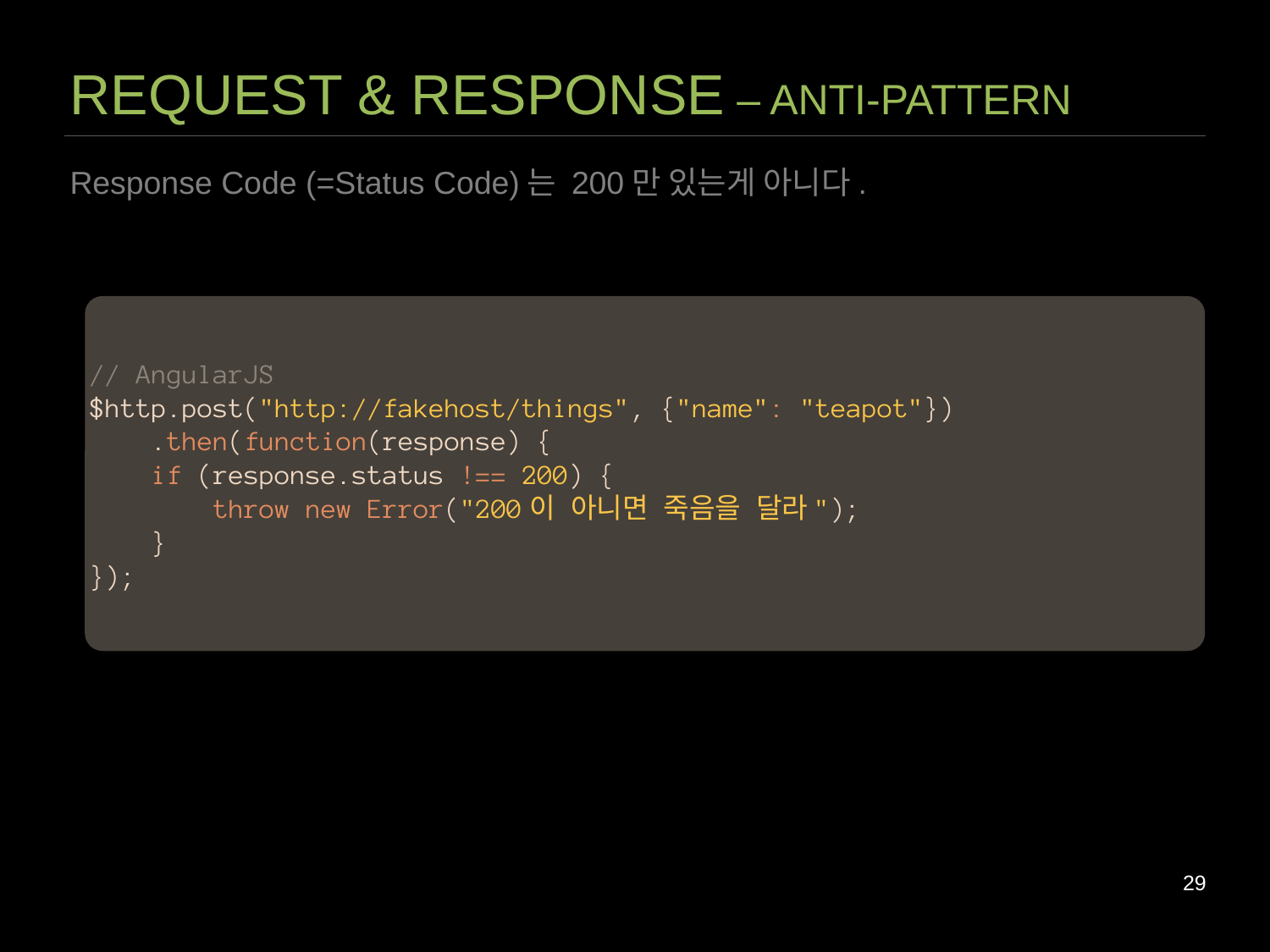

# REQUEST & RESPONSE – ANTI-PATTERN
Response Code (=Status Code)는 200만 있는게 아니다.
// AngularJS
$http.post("http://fakehost/things", {"name": "teapot"})
    .then(function(response) {
    if (response.status !== 200) {
        throw new Error("200이 아니면 죽음을 달라");
    }
});
29